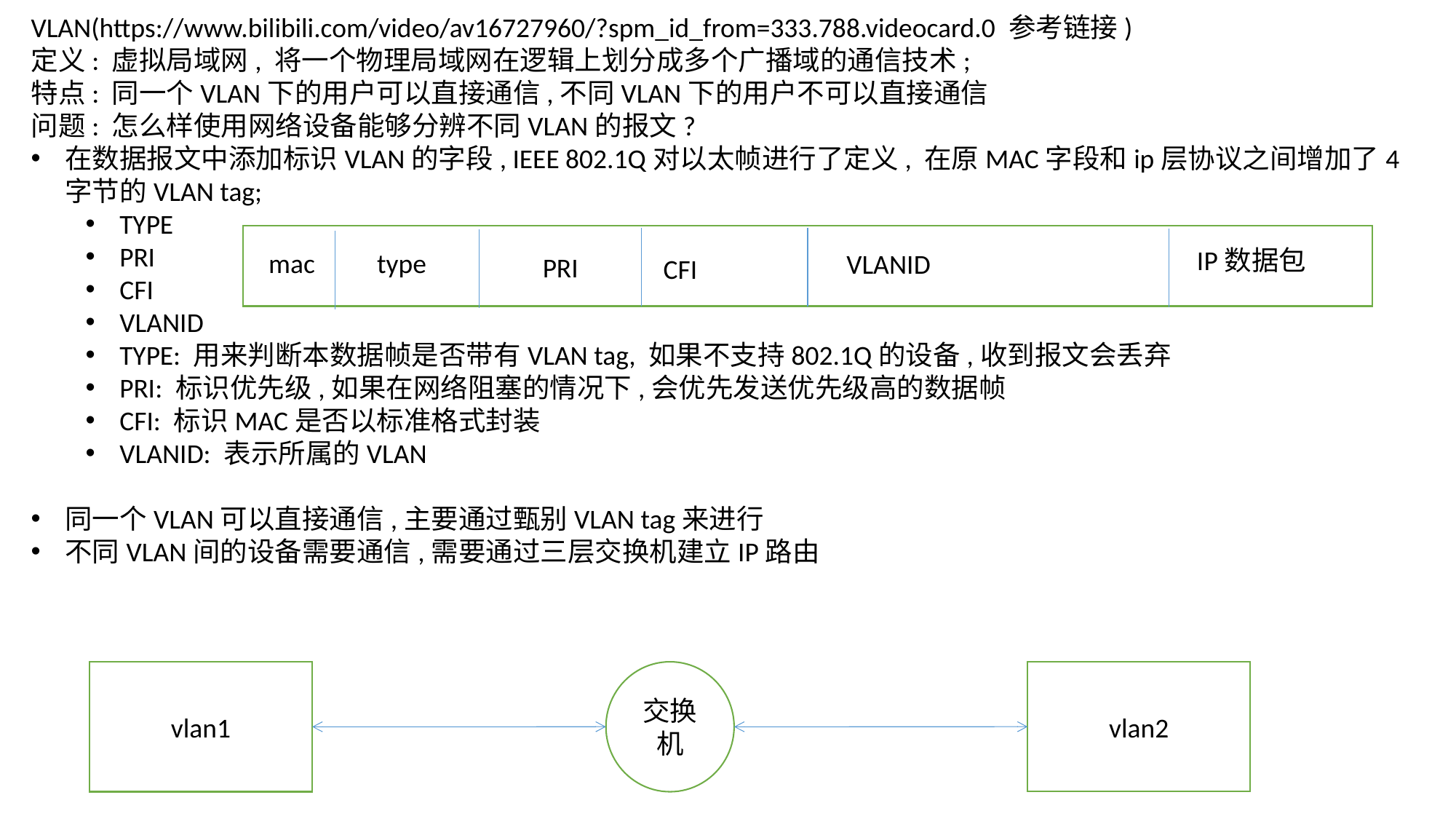

VLAN(https://www.bilibili.com/video/av16727960/?spm_id_from=333.788.videocard.0 参考链接)
定义: 虚拟局域网, 将一个物理局域网在逻辑上划分成多个广播域的通信技术;
特点: 同一个VLAN下的用户可以直接通信,不同VLAN下的用户不可以直接通信
问题: 怎么样使用网络设备能够分辨不同VLAN的报文?
在数据报文中添加标识VLAN的字段, IEEE 802.1Q对以太帧进行了定义, 在原MAC字段和ip层协议之间增加了4字节的VLAN tag;
TYPE
PRI
CFI
VLANID
TYPE: 用来判断本数据帧是否带有VLAN tag, 如果不支持802.1Q的设备,收到报文会丢弃
PRI: 标识优先级,如果在网络阻塞的情况下,会优先发送优先级高的数据帧
CFI: 标识MAC是否以标准格式封装
VLANID: 表示所属的VLAN

同一个VLAN可以直接通信,主要通过甄别VLAN tag来进行
不同VLAN间的设备需要通信,需要通过三层交换机建立IP路由

IP数据包
mac
type
VLANID
PRI
CFI
交换机
vlan2
vlan1